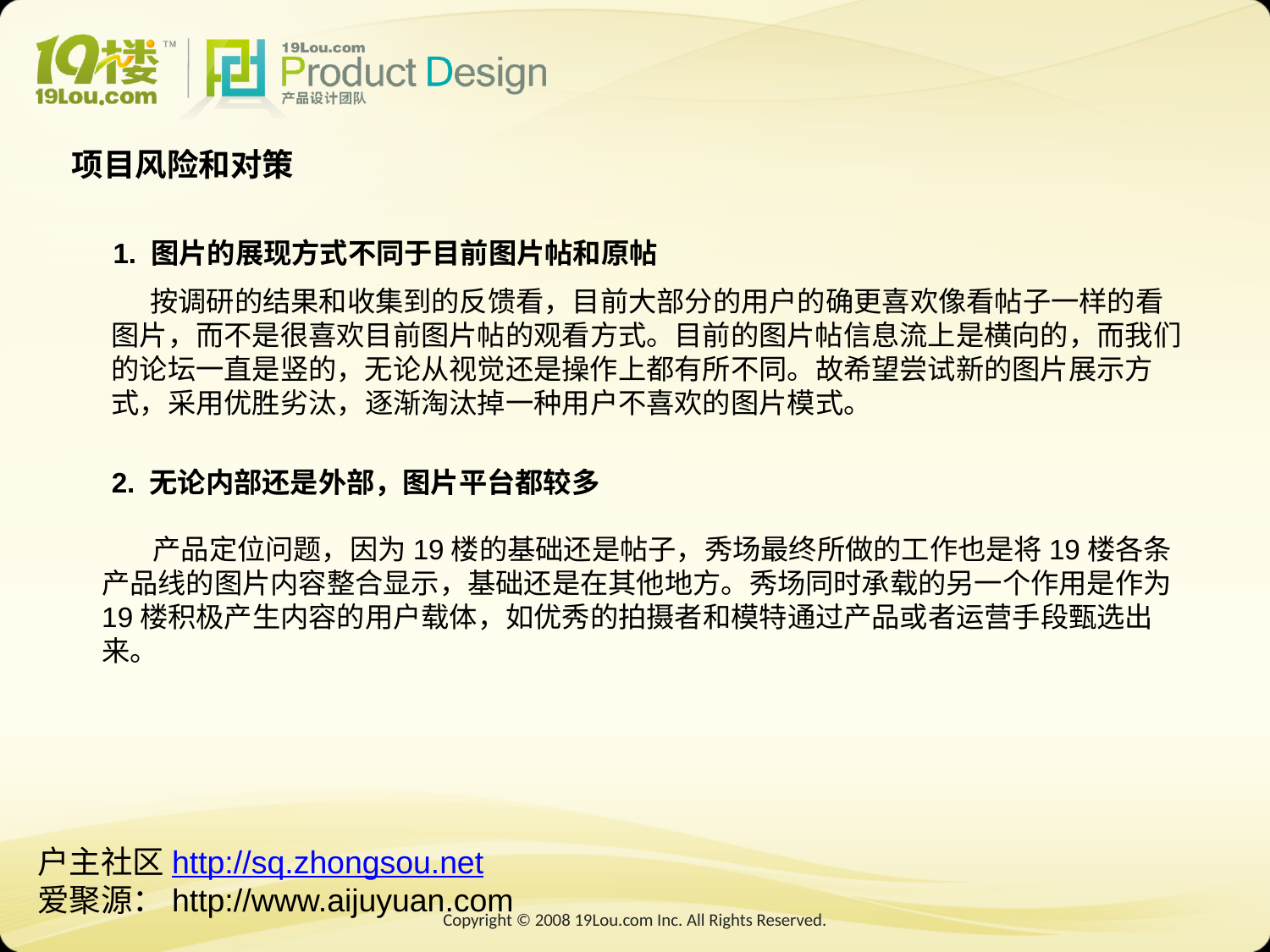

项目风险和对策
1. 图片的展现方式不同于目前图片帖和原帖
     按调研的结果和收集到的反馈看，目前大部分的用户的确更喜欢像看帖子一样的看图片，而不是很喜欢目前图片帖的观看方式。目前的图片帖信息流上是横向的，而我们的论坛一直是竖的，无论从视觉还是操作上都有所不同。故希望尝试新的图片展示方式，采用优胜劣汰，逐渐淘汰掉一种用户不喜欢的图片模式。
2. 无论内部还是外部，图片平台都较多
       产品定位问题，因为19楼的基础还是帖子，秀场最终所做的工作也是将19楼各条产品线的图片内容整合显示，基础还是在其他地方。秀场同时承载的另一个作用是作为19楼积极产生内容的用户载体，如优秀的拍摄者和模特通过产品或者运营手段甄选出来。
户主社区http://sq.zhongsou.net
爱聚源：http://www.aijuyuan.com